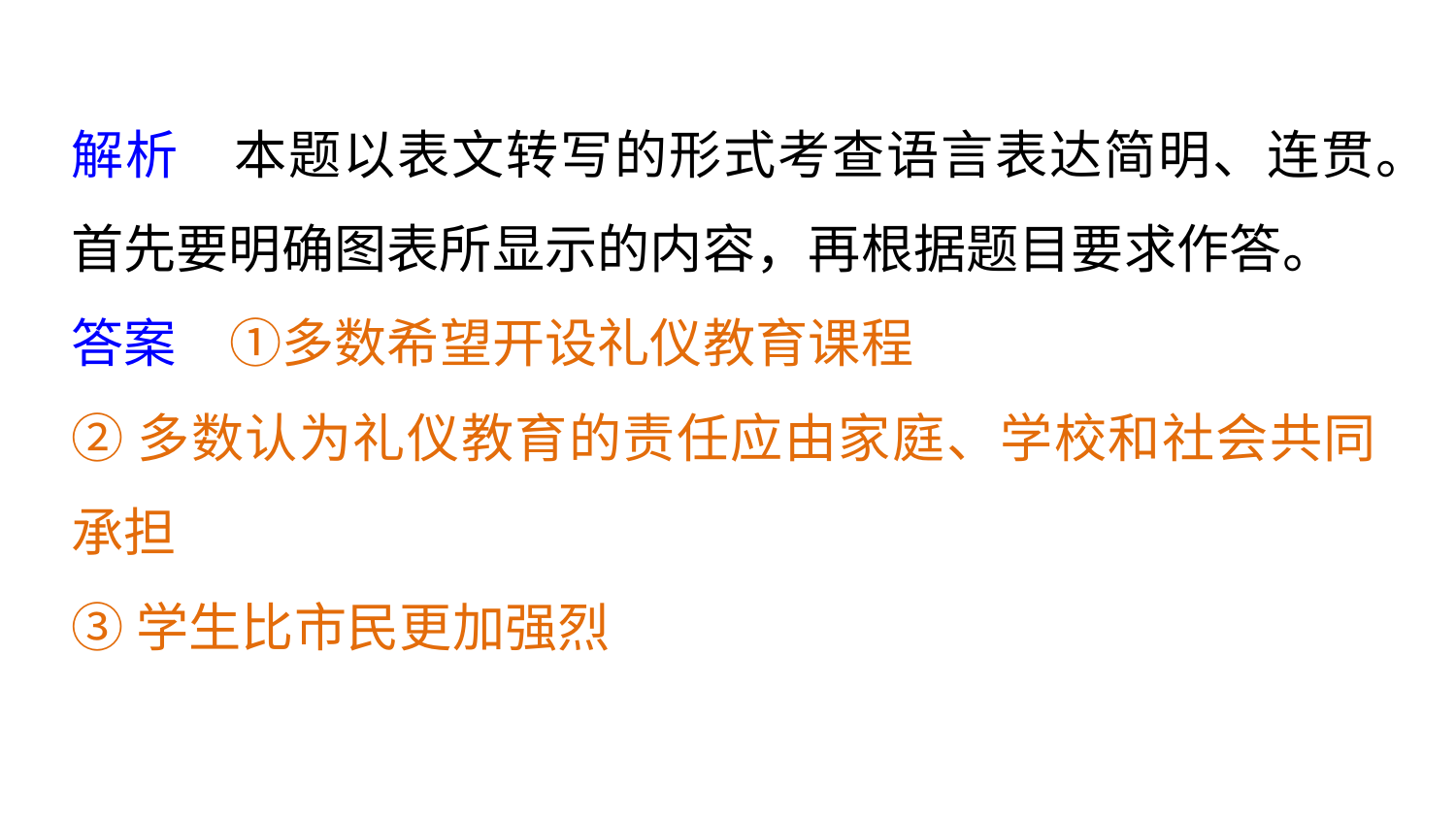

解析　本题以表文转写的形式考查语言表达简明、连贯。首先要明确图表所显示的内容，再根据题目要求作答。
答案　①多数希望开设礼仪教育课程
②多数认为礼仪教育的责任应由家庭、学校和社会共同承担
③学生比市民更加强烈